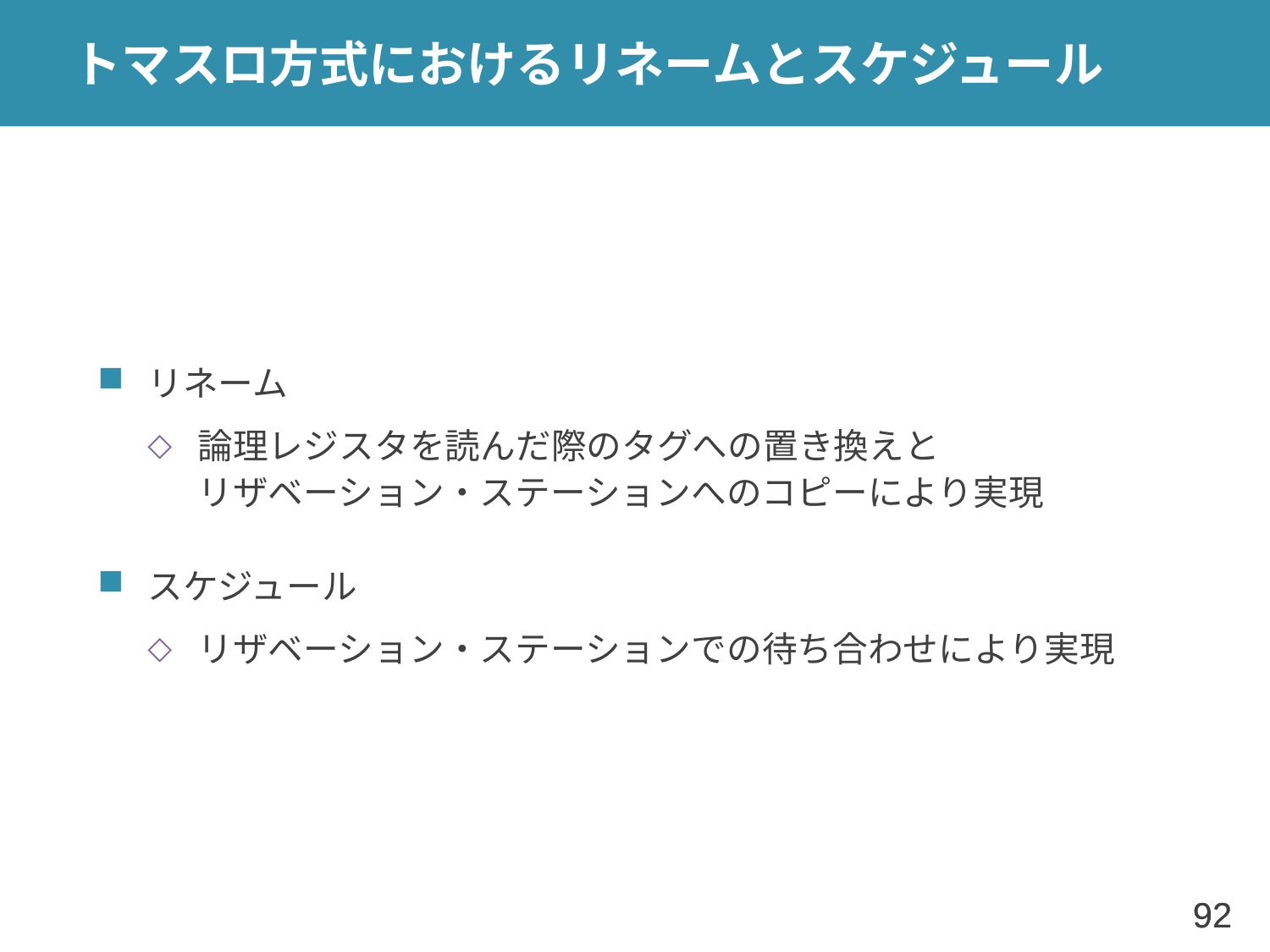

# トマスロ方式におけるリネームとスケジュール
リネーム
論理レジスタを読んだ際のタグへの置き換えと
リザベーション・ステーションへのコピーにより実現
スケジュール
リザベーション・ステーションでの待ち合わせにより実現